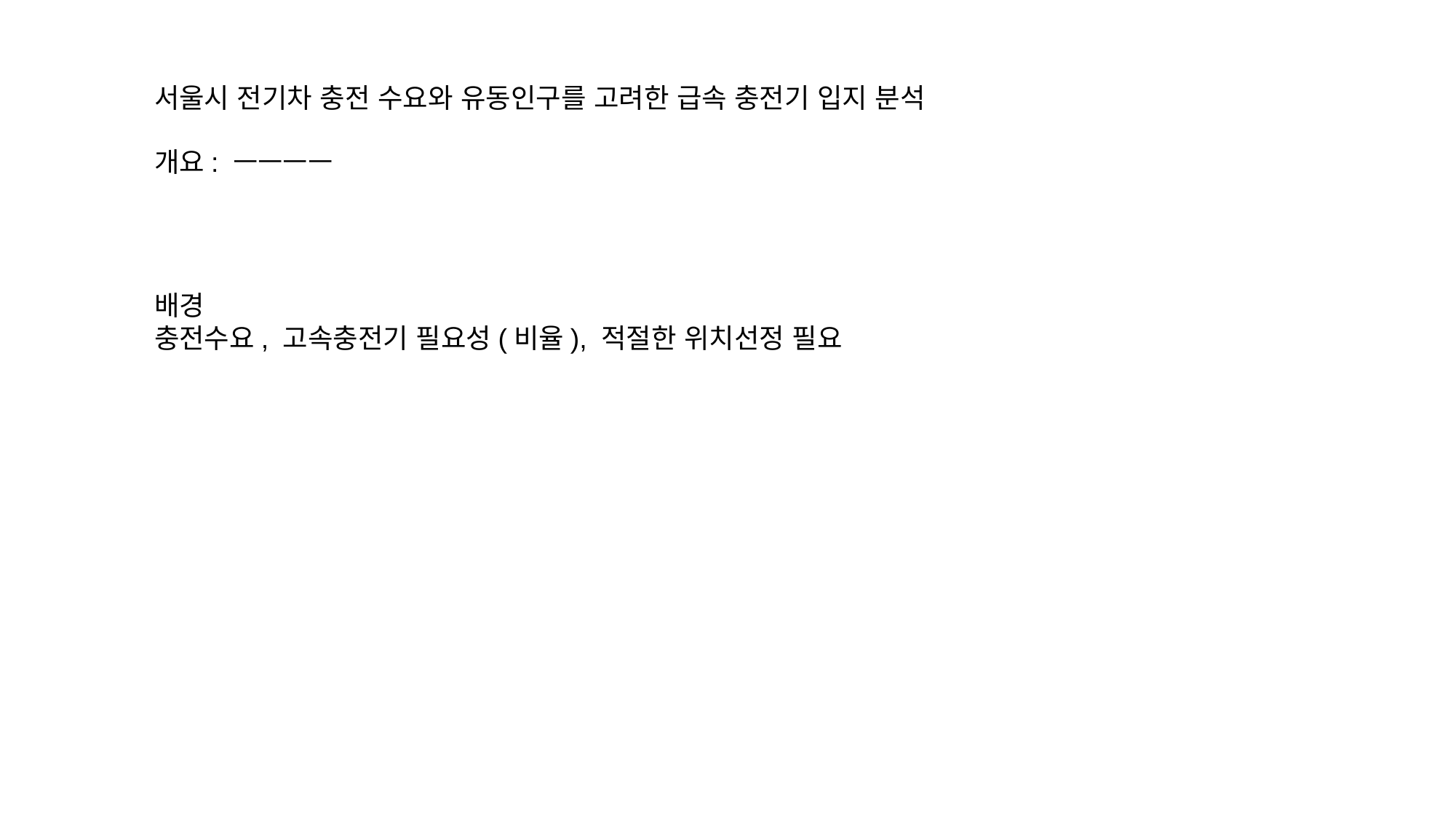

서울시 전기차 충전 수요와 유동인구를 고려한 급속 충전기 입지 분석
개요: ㅡㅡㅡㅡ
배경
충전수요, 고속충전기 필요성(비율), 적절한 위치선정 필요